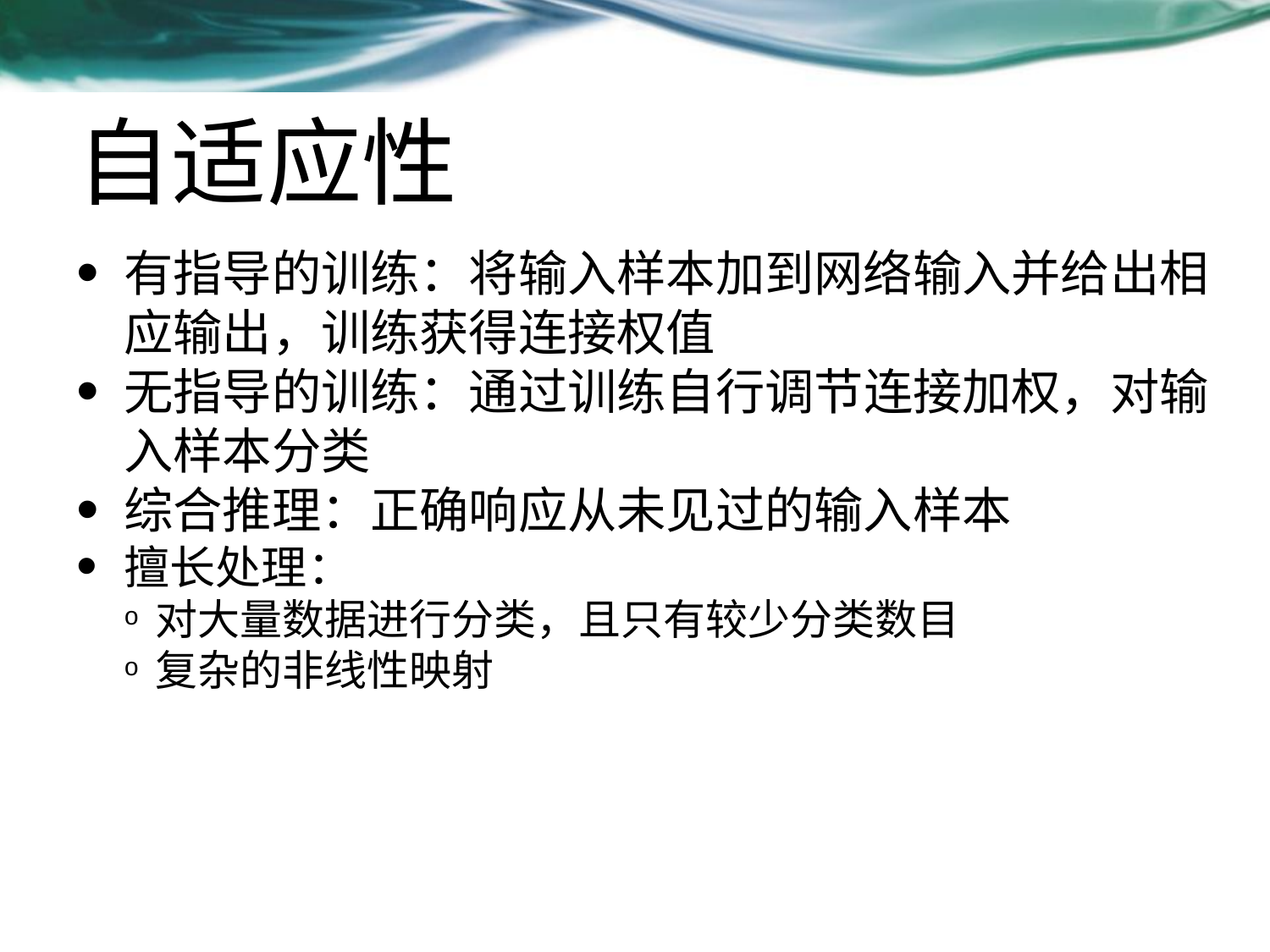

# 自适应性
有指导的训练：将输入样本加到网络输入并给出相应输出，训练获得连接权值
无指导的训练：通过训练自行调节连接加权，对输入样本分类
综合推理：正确响应从未见过的输入样本
擅长处理：
对大量数据进行分类，且只有较少分类数目
复杂的非线性映射